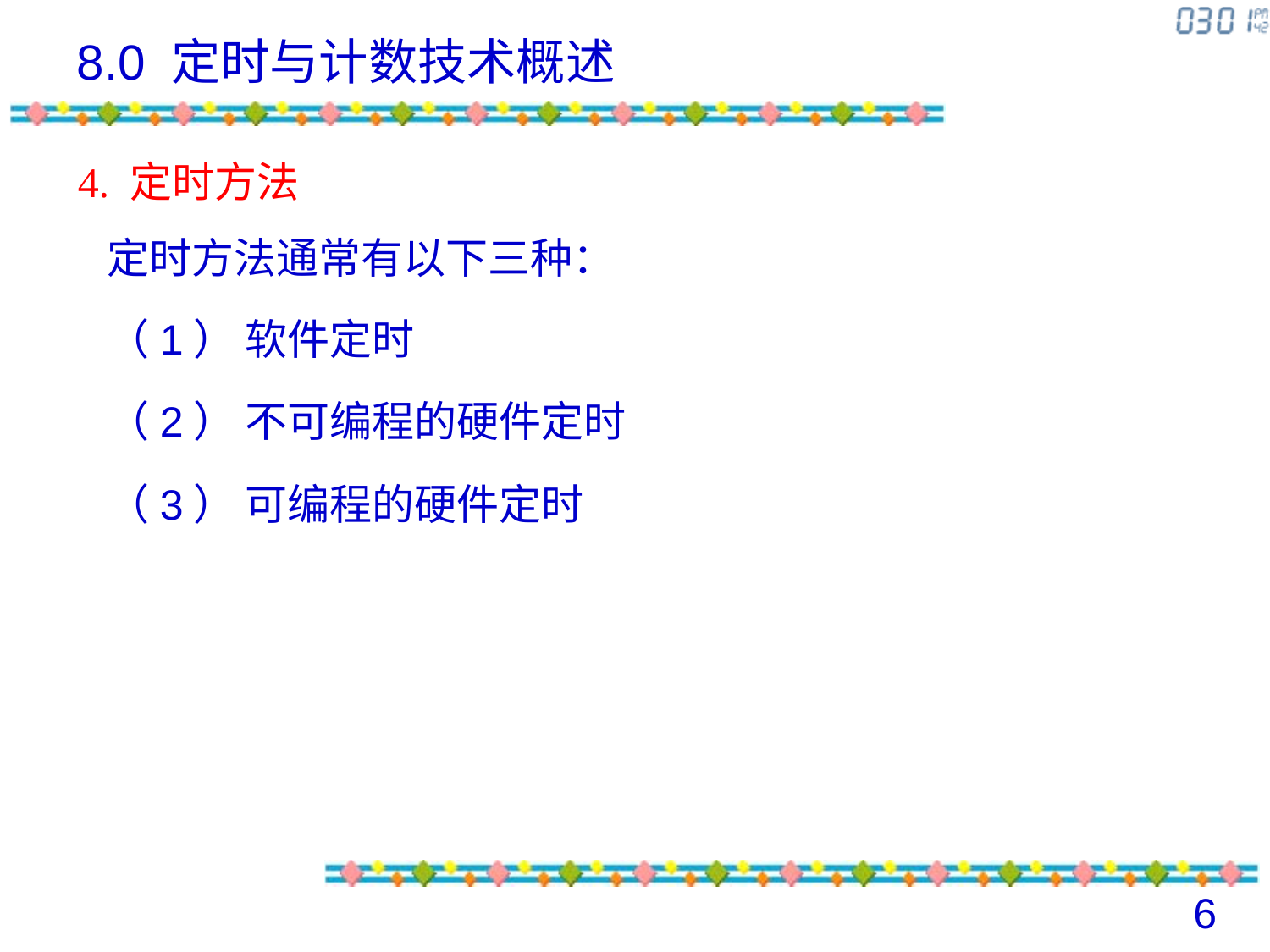

# 8.0 定时与计数技术概述
4. 定时方法
  定时方法通常有以下三种：
（1） 软件定时
（2） 不可编程的硬件定时
（3） 可编程的硬件定时